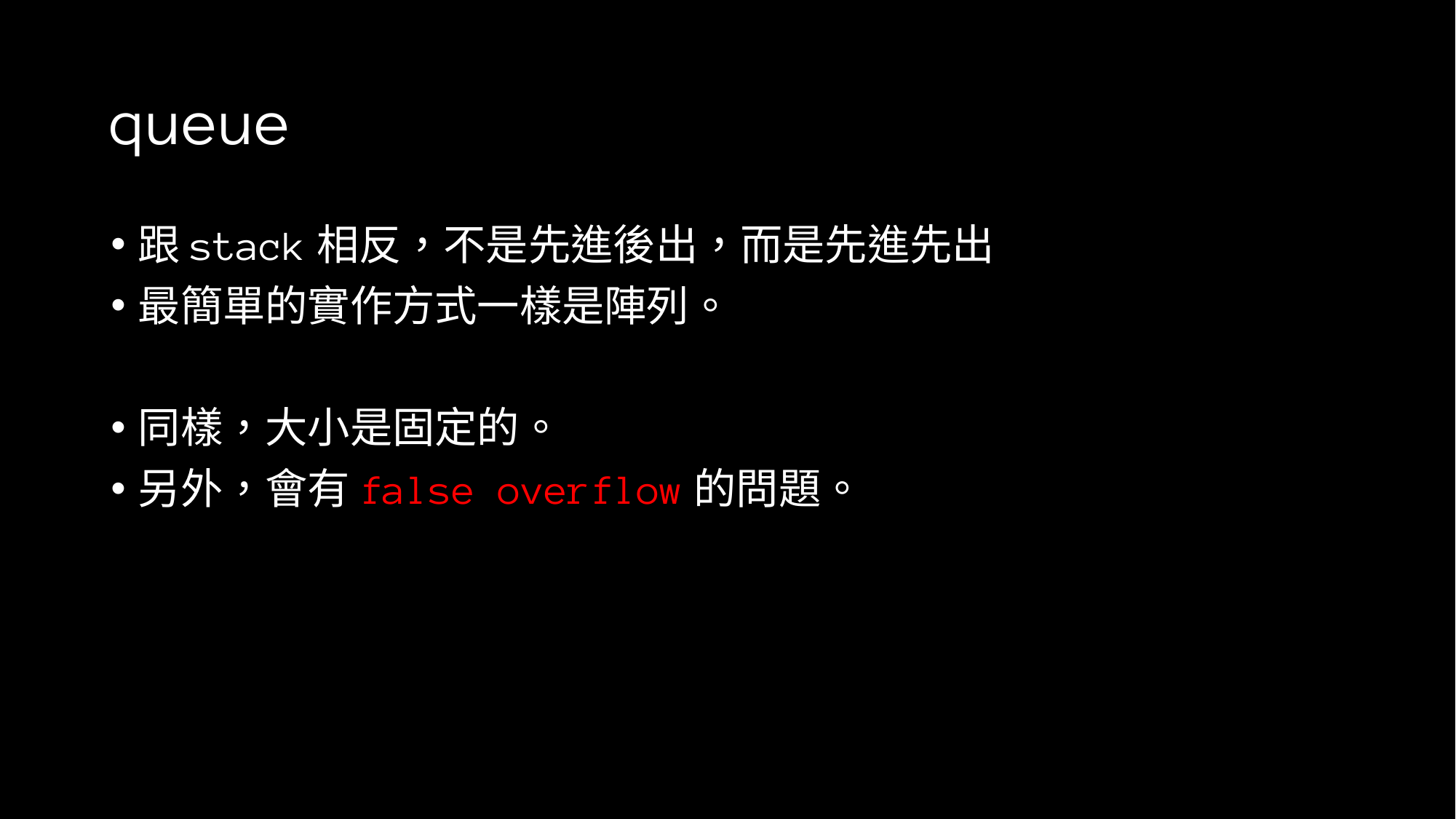

# queue
跟stack相反，不是先進後出，而是先進先出
最簡單的實作方式一樣是陣列。

同樣，大小是固定的。
另外，會有false overflow的問題。